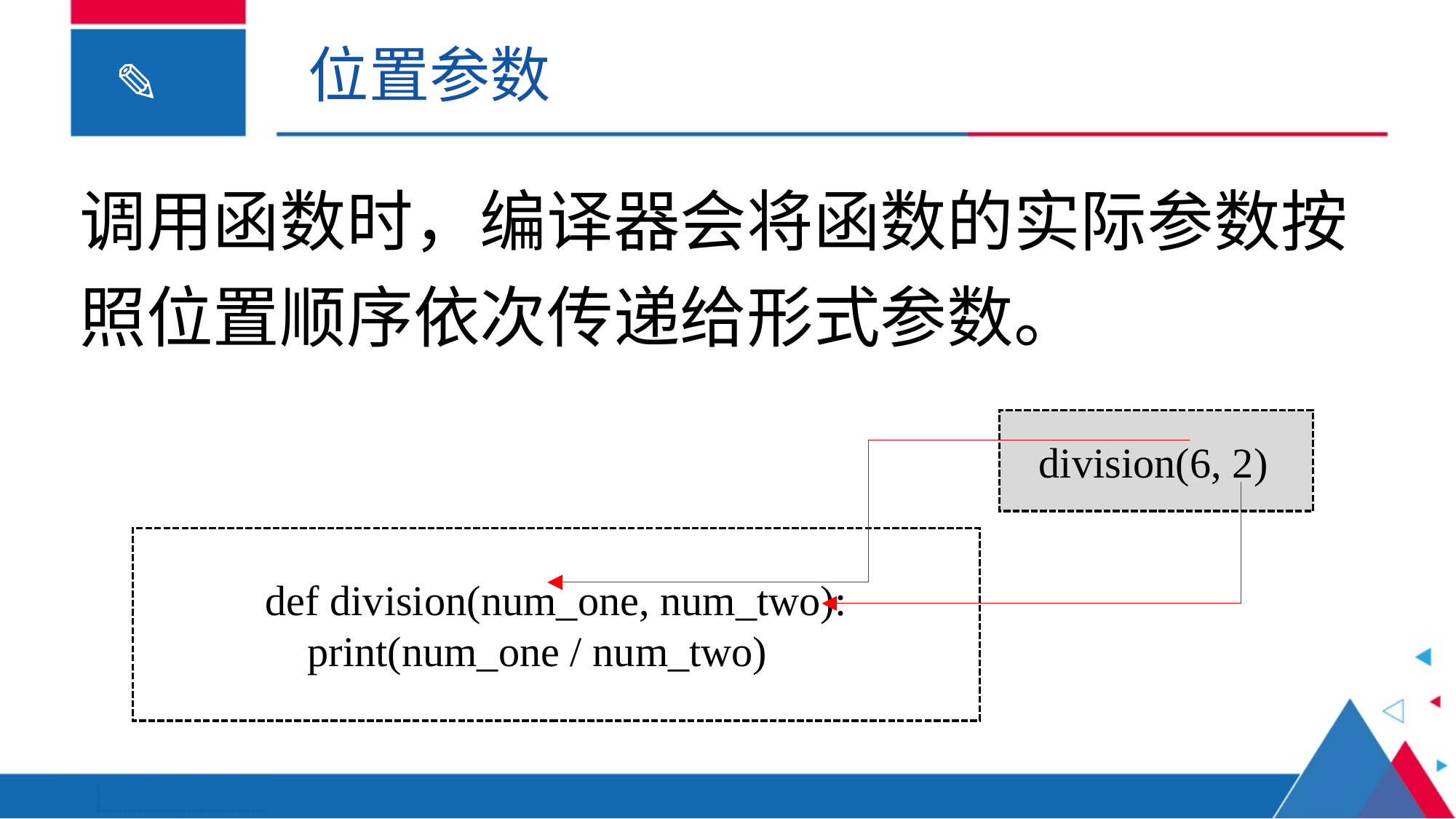

位置参数
调用函数时，编译器会将函数的实际参数按照位置顺序依次传递给形式参数。

division(6, 2)

def division(num_one, num_two):
    print(num_one / num_two)